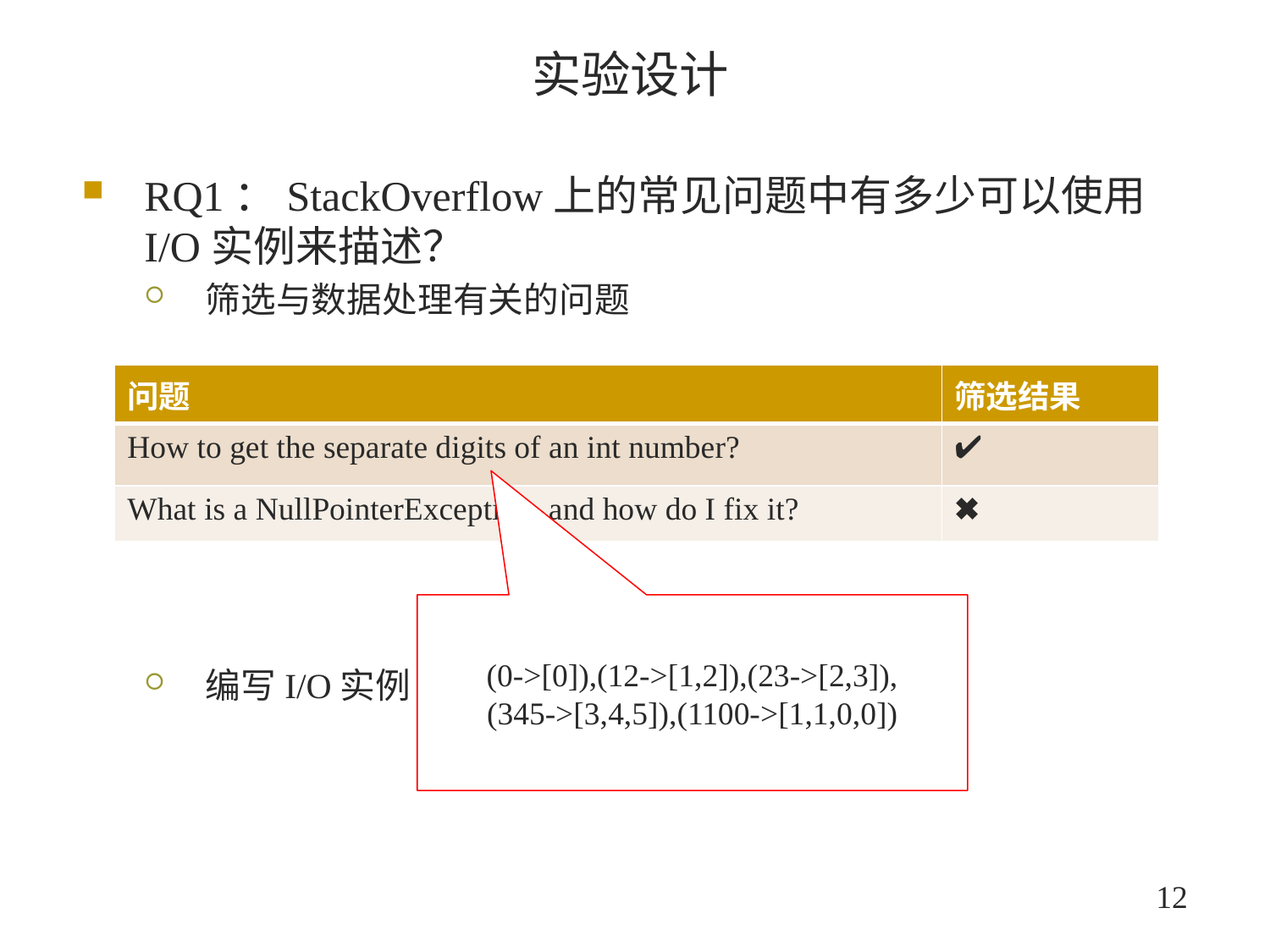

# 实验设计
RQ1：StackOverflow上的常见问题中有多少可以使用I/O实例来描述？
筛选与数据处理有关的问题

编写I/O实例
| 问题 | 筛选结果 |
| --- | --- |
| How to get the separate digits of an int number? | ✔ |
| What is a NullPointerException, and how do I fix it? | ✖ |
(0->[0]),(12->[1,2]),(23->[2,3]),
(345->[3,4,5]),(1100->[1,1,0,0])
12